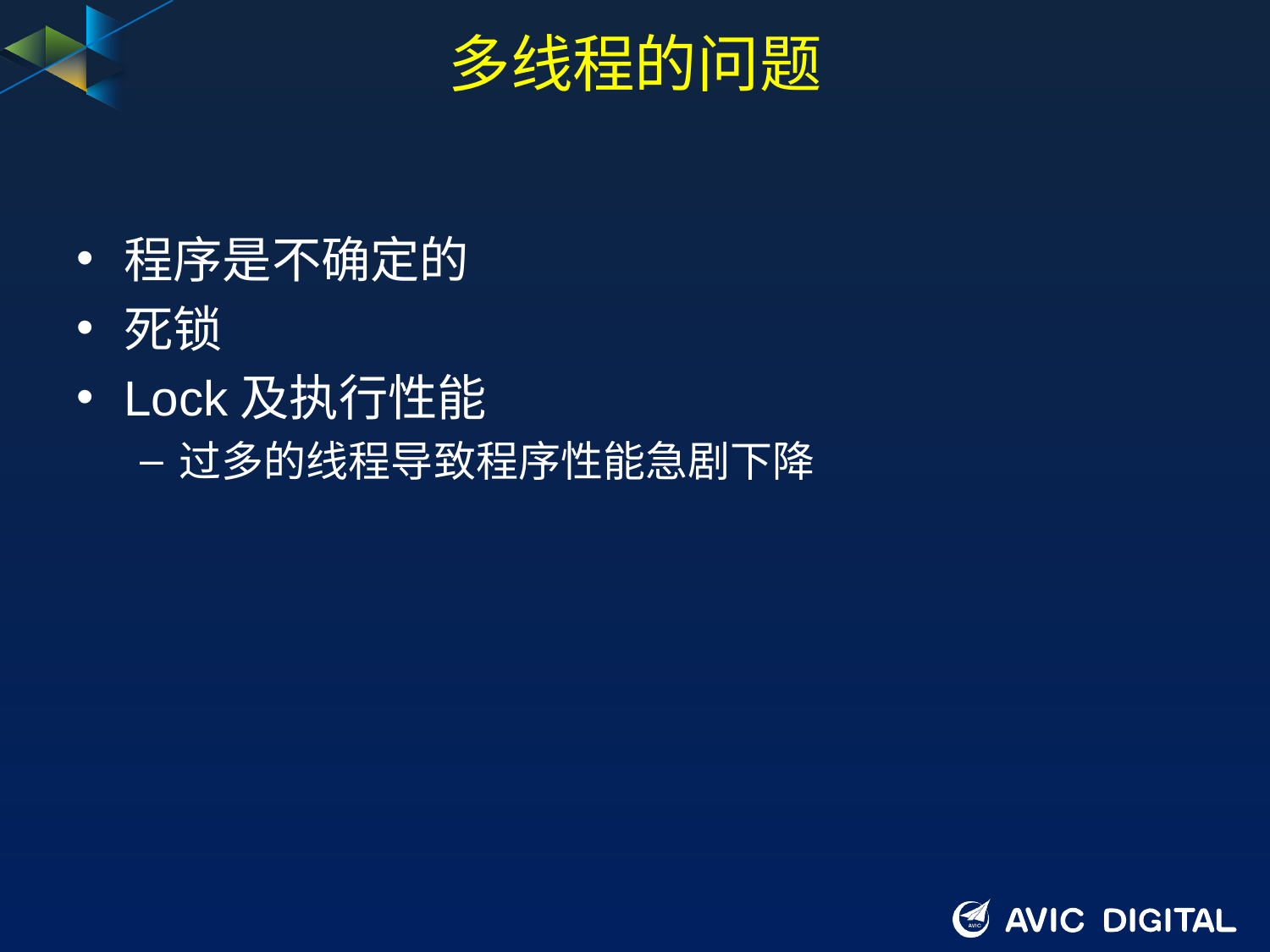

# 多线程的问题
程序是不确定的
死锁
Lock及执行性能
过多的线程导致程序性能急剧下降